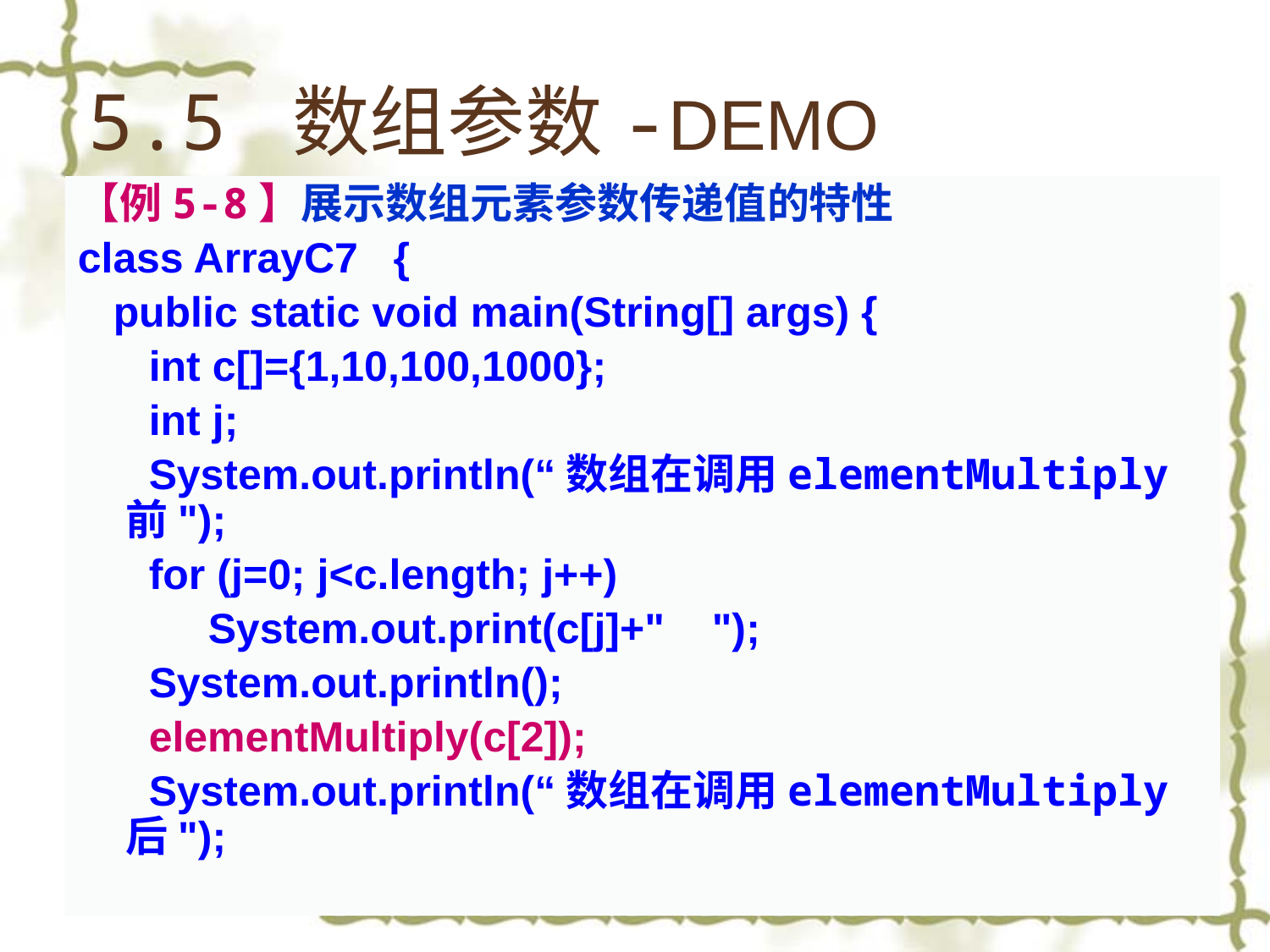

5.5 数组参数-DEMO
【例5-8】展示数组元素参数传递值的特性
class ArrayC7   {
   public static void main(String[] args) {
      int c[]={1,10,100,1000};
      int j;
      System.out.println(“数组在调用elementMultiply前");
      for (j=0; j<c.length; j++)
           System.out.print(c[j]+"    ");
      System.out.println();
      elementMultiply(c[2]);
      System.out.println(“数组在调用elementMultiply后");